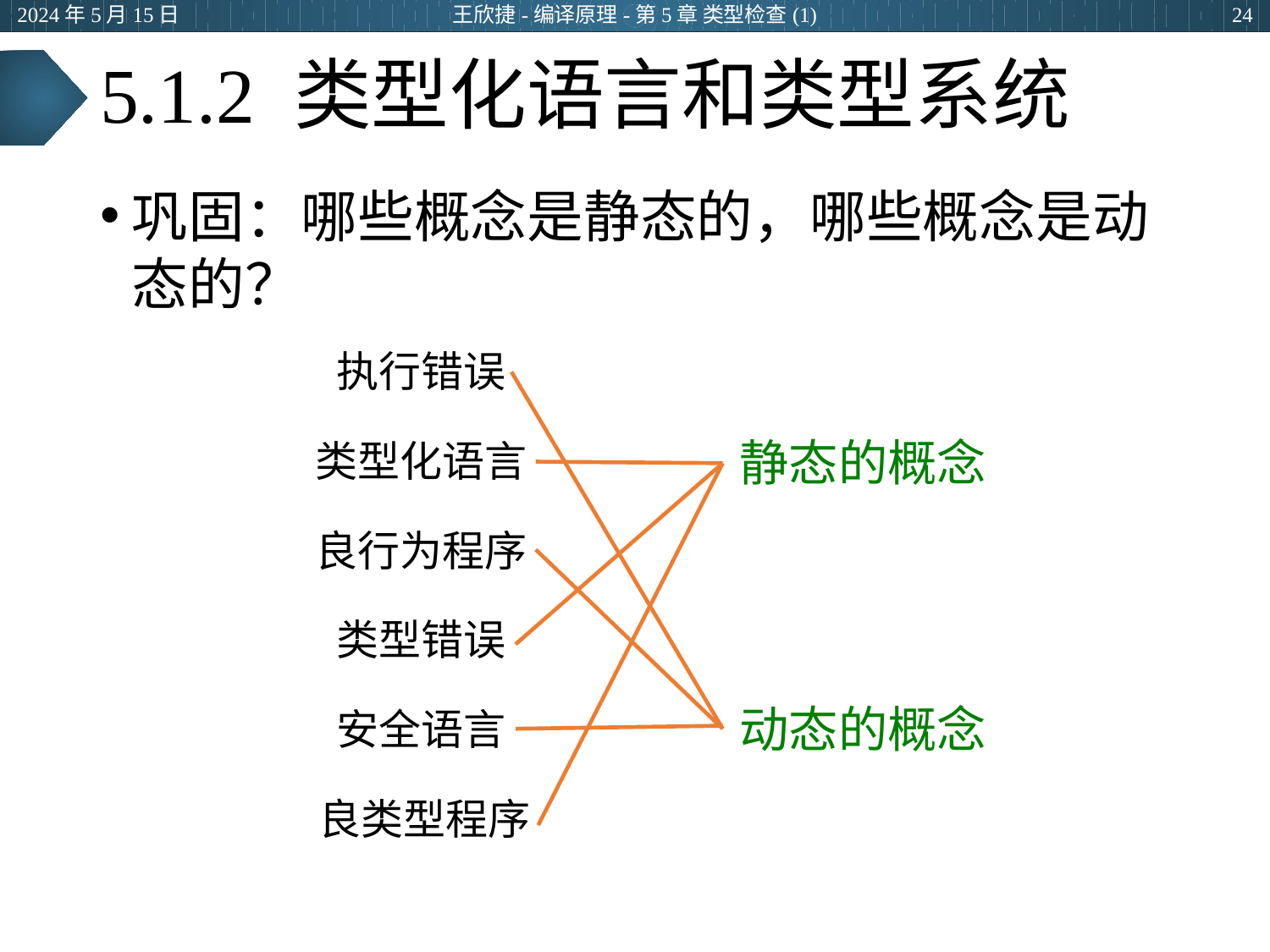

2024年5月15日
王欣捷-编译原理-第5章 类型检查(1)
24
# 5.1.2 类型化语言和类型系统
巩固：哪些概念是静态的，哪些概念是动态的？
执行错误
静态的概念
类型化语言
良行为程序
类型错误
动态的概念
安全语言
良类型程序